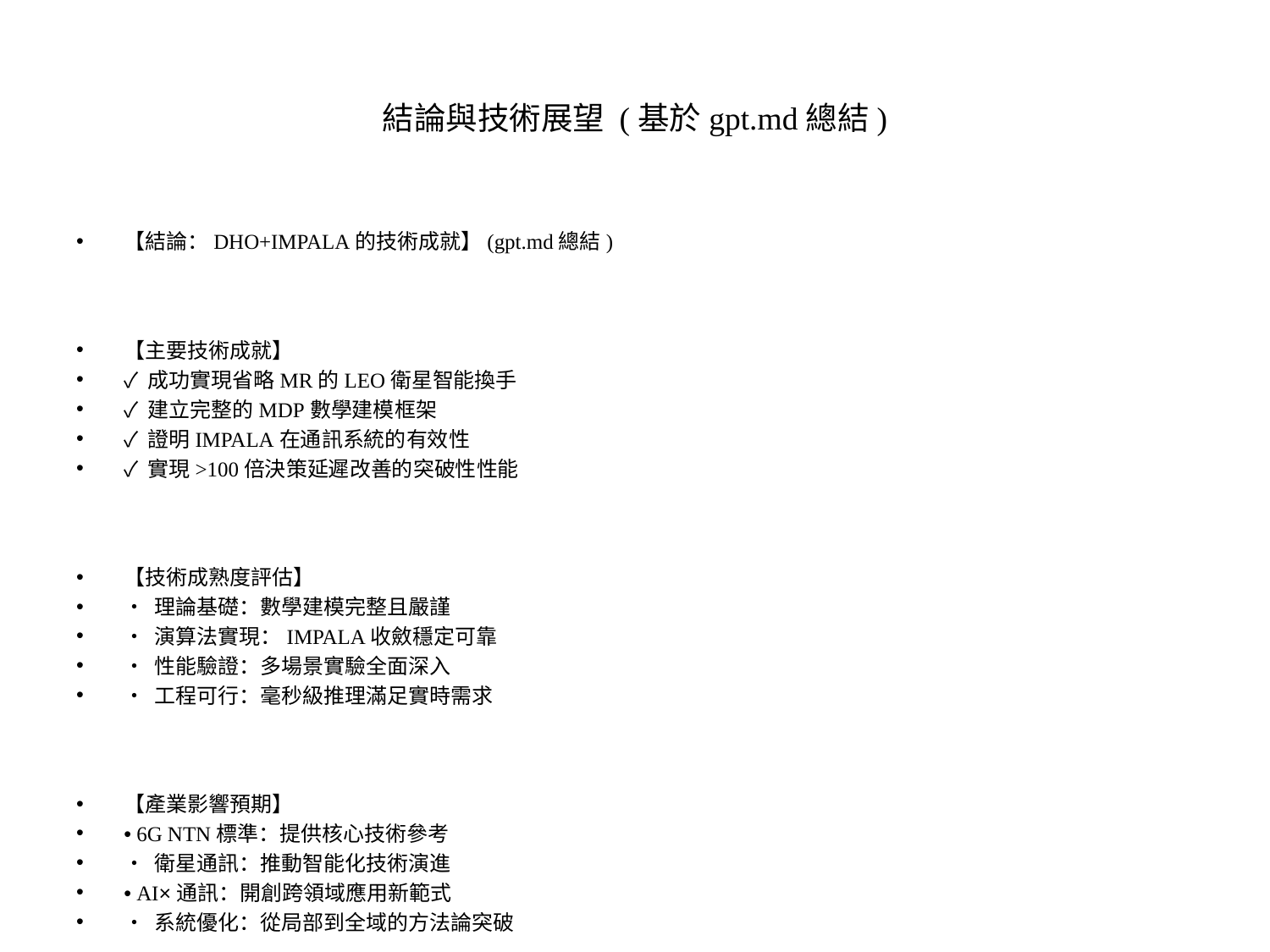

# 結論與技術展望 (基於gpt.md總結)
【結論：DHO+IMPALA的技術成就】(gpt.md總結)

【主要技術成就】
✓ 成功實現省略MR的LEO衛星智能換手
✓ 建立完整的MDP數學建模框架
✓ 證明IMPALA在通訊系統的有效性
✓ 實現>100倍決策延遲改善的突破性性能

【技術成熟度評估】
• 理論基礎：數學建模完整且嚴謹
• 演算法實現：IMPALA收斂穩定可靠
• 性能驗證：多場景實驗全面深入
• 工程可行：毫秒級推理滿足實時需求

【產業影響預期】
• 6G NTN標準：提供核心技術參考
• 衛星通訊：推動智能化技術演進
• AI×通訊：開創跨領域應用新範式
• 系統優化：從局部到全域的方法論突破

【關鍵技術洞察】(gpt.md深度分析)
1. 軌道確定性是預測能力的物理基礎
2. 局部可觀測設計是實用性的關鍵
3. V-trace校正是分散式訓練的核心
4. 多目標獎勵設計是性能平衡的要點

【致謝與展望】
• 感謝gpt.md提供的深度技術分析
• 為DHO技術的工程實現提供指導
• 期待在實際LEO衛星系統中驗證
• 推動通訊系統向智能化方向發展

【引用文獻提醒】
本簡報基於gpt.md的技術分析，所有公式、章節引用、實驗數據均可回溯到原始論文進行驗證。建議進一步研究時參考論文Sec. IV-C (MDP建模)、Sec. IV-D (IMPALA算法)、Algorithm 1 (訓練流程)等核心章節。